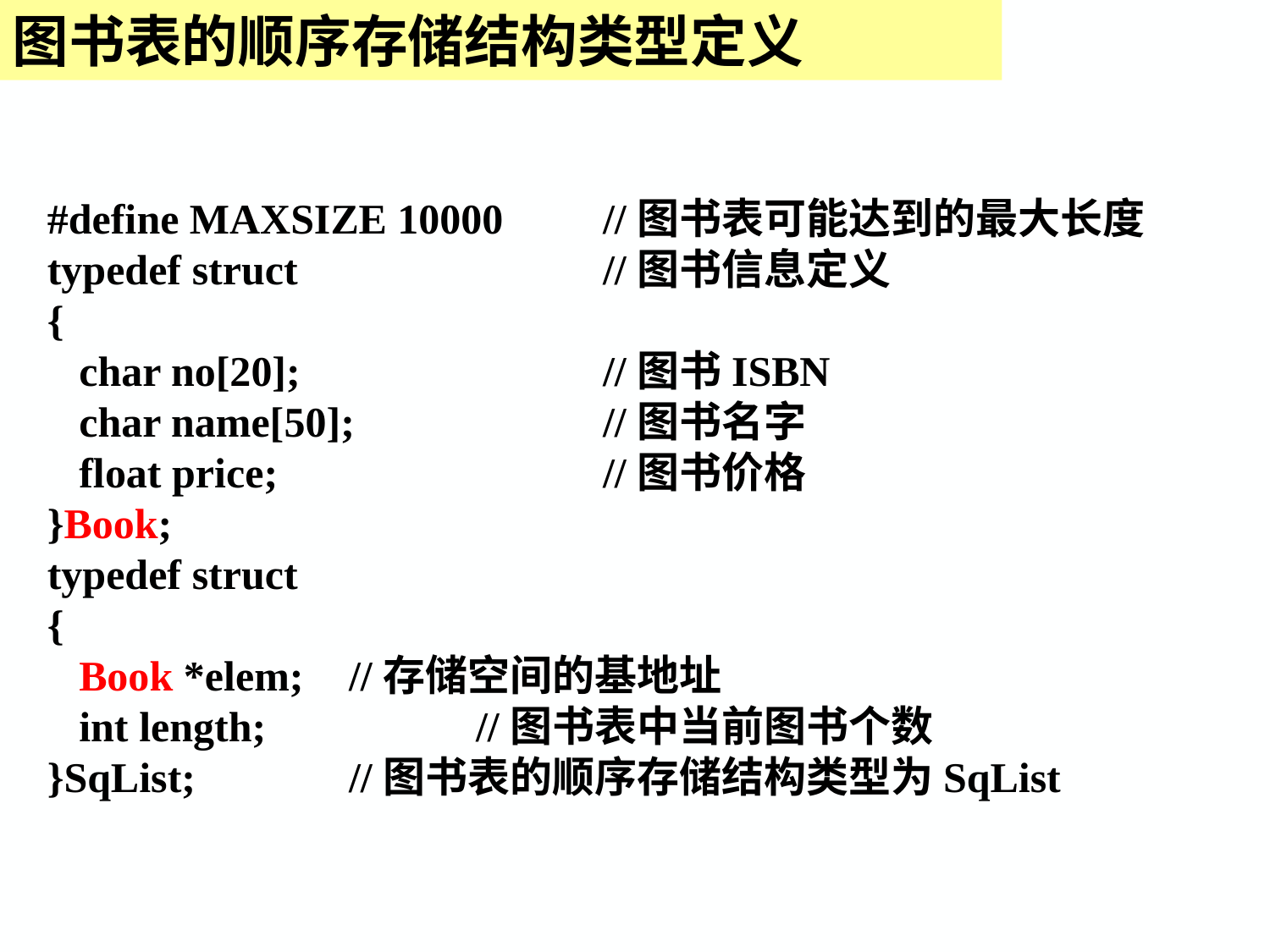

图书表的顺序存储结构类型定义

#define MAXSIZE 10000	//图书表可能达到的最大长度
typedef struct			//图书信息定义
{
   char no[20];			//图书ISBN
   char name[50];		//图书名字
   float price; 			//图书价格
}Book;
typedef struct
{
   Book *elem;	//存储空间的基地址
   int length;		//图书表中当前图书个数
}SqList;		//图书表的顺序存储结构类型为SqList